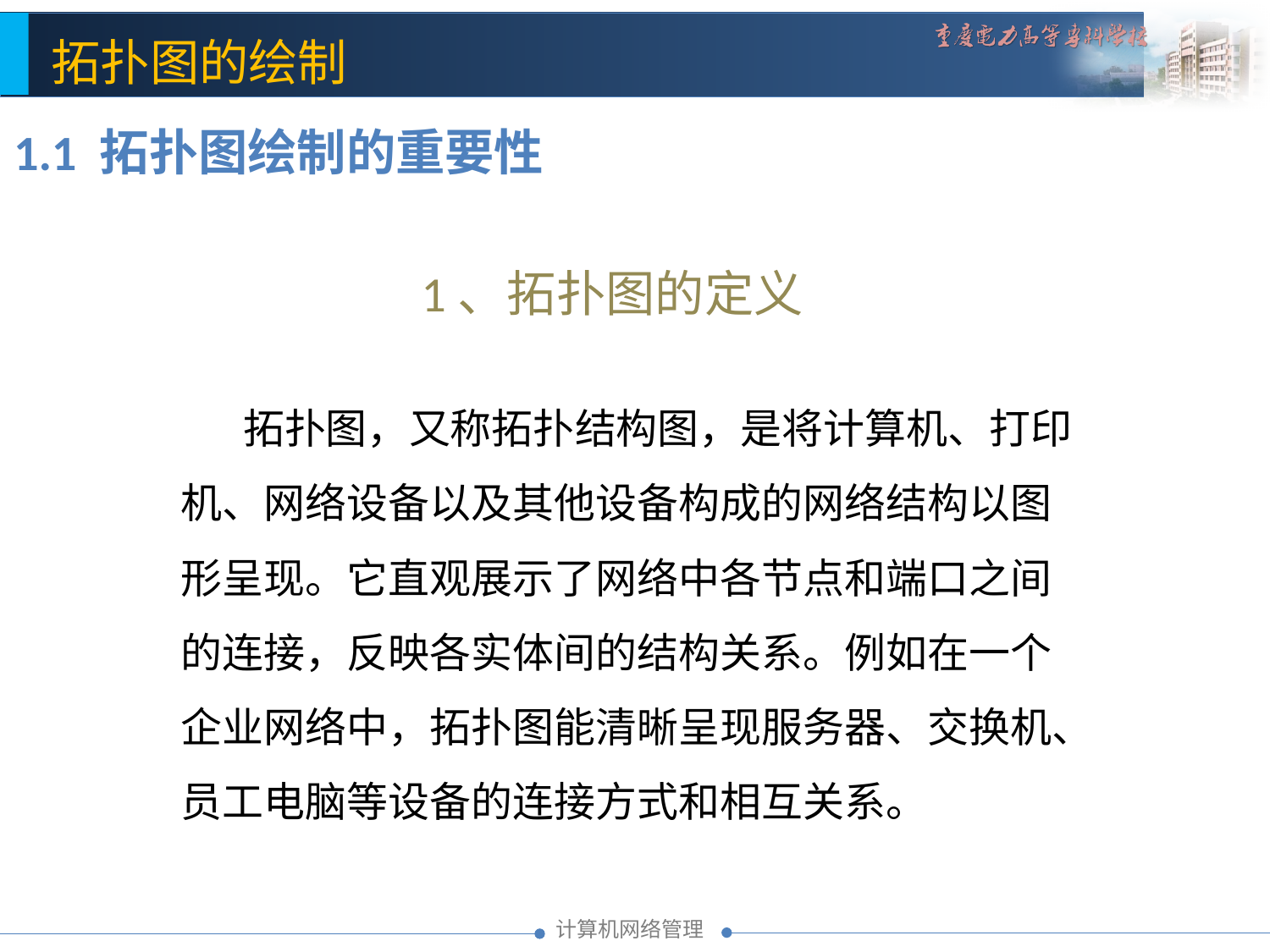

1.1 拓扑图绘制的重要性
1、拓扑图的定义
拓扑图，又称拓扑结构图，是将计算机、打印机、网络设备以及其他设备构成的网络结构以图形呈现。它直观展示了网络中各节点和端口之间的连接，反映各实体间的结构关系。例如在一个企业网络中，拓扑图能清晰呈现服务器、交换机、员工电脑等设备的连接方式和相互关系。